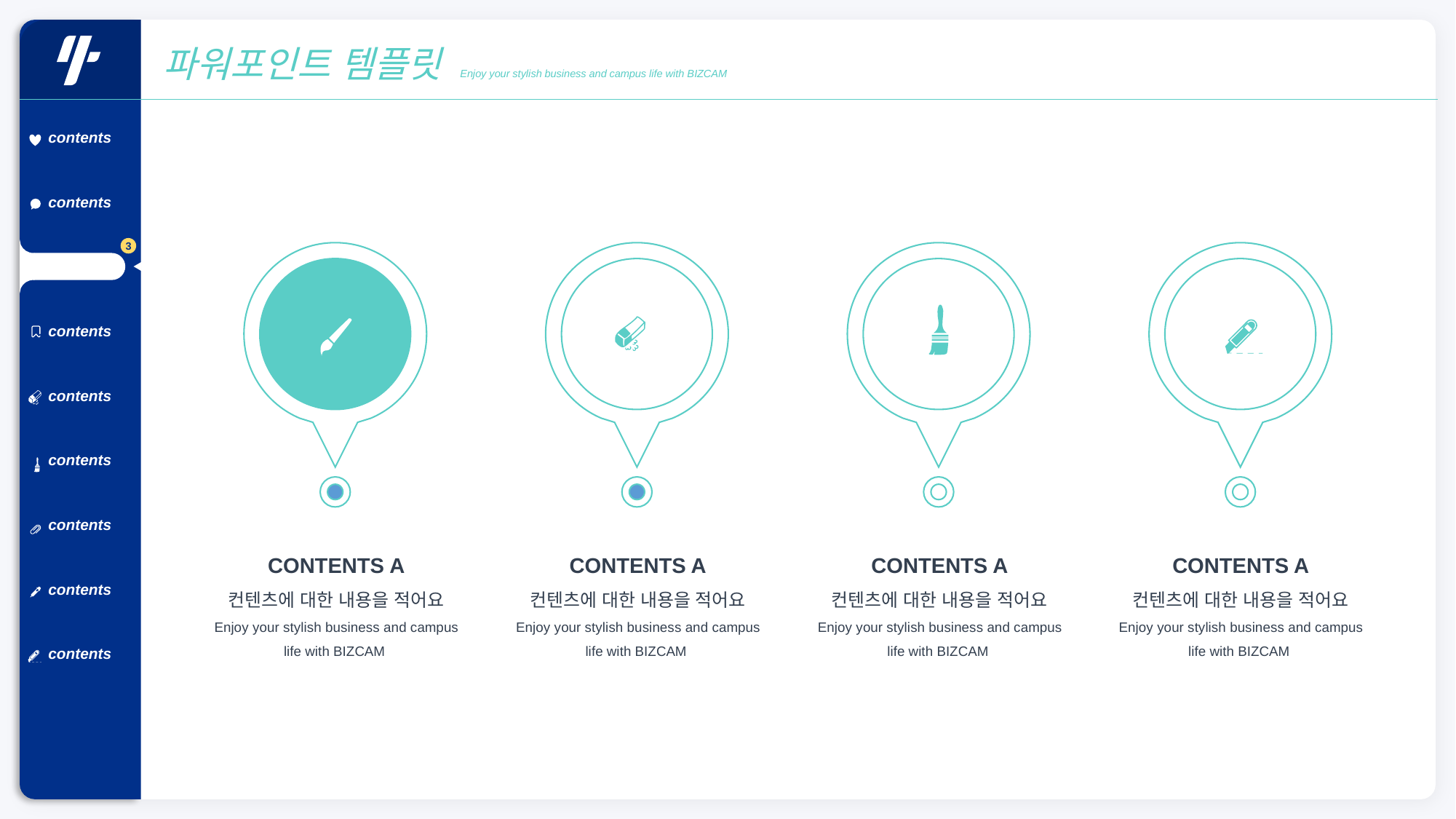

파워포인트 템플릿 Enjoy your stylish business and campus life with BIZCAM

| contents |
| --- |
| contents |
| contents |
| contents |
| contents |
| contents |
| contents |
| contents |
| contents |

3

CONTENTS A
컨텐츠에 대한 내용을 적어요
Enjoy your stylish business and campus life with BIZCAM
CONTENTS A
컨텐츠에 대한 내용을 적어요
Enjoy your stylish business and campus life with BIZCAM
CONTENTS A
컨텐츠에 대한 내용을 적어요
Enjoy your stylish business and campus life with BIZCAM
CONTENTS A
컨텐츠에 대한 내용을 적어요
Enjoy your stylish business and campus life with BIZCAM